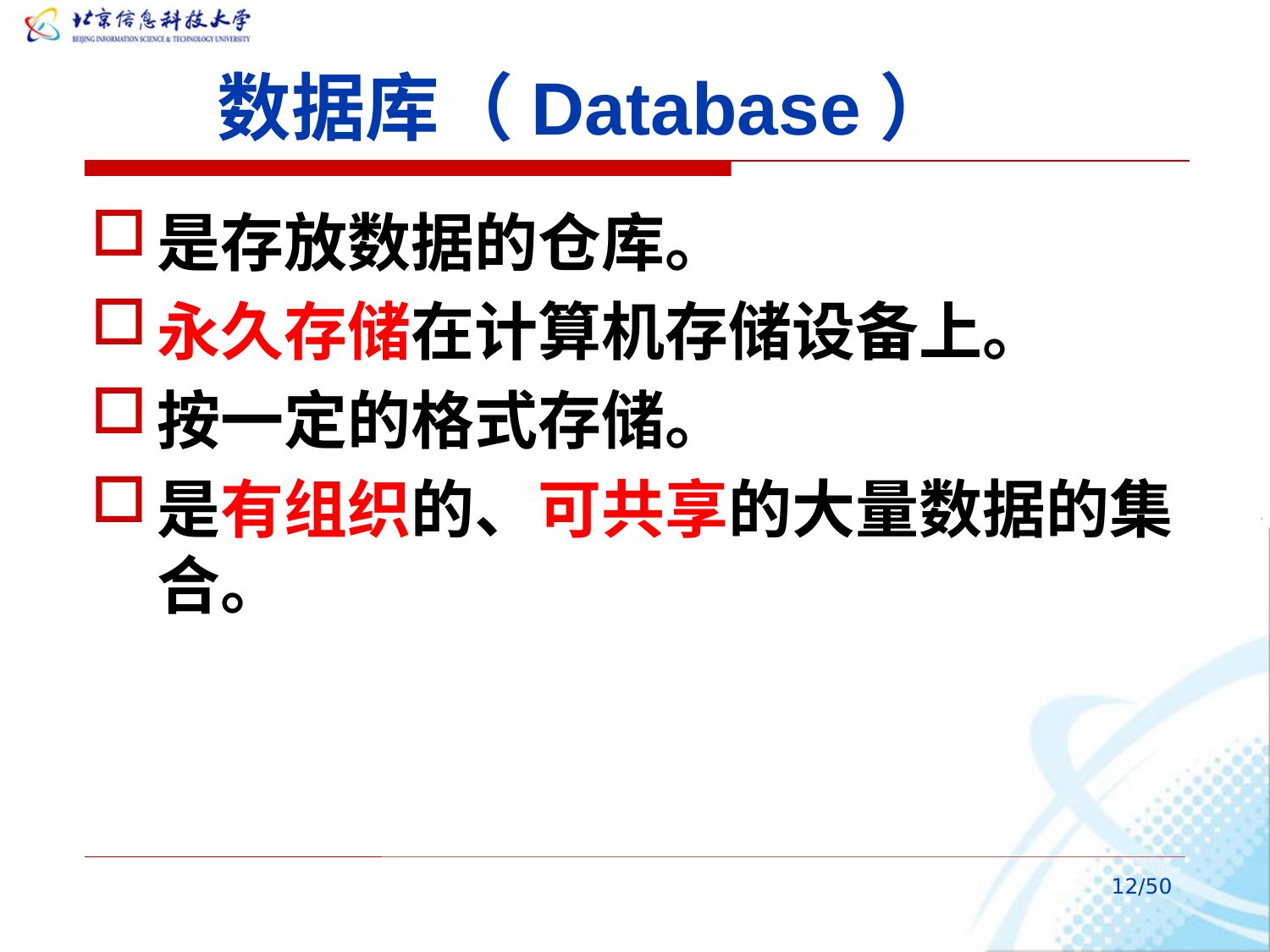

# 数据库（Database）
是存放数据的仓库。
永久存储在计算机存储设备上。
按一定的格式存储。
是有组织的、可共享的大量数据的集合。

12/50